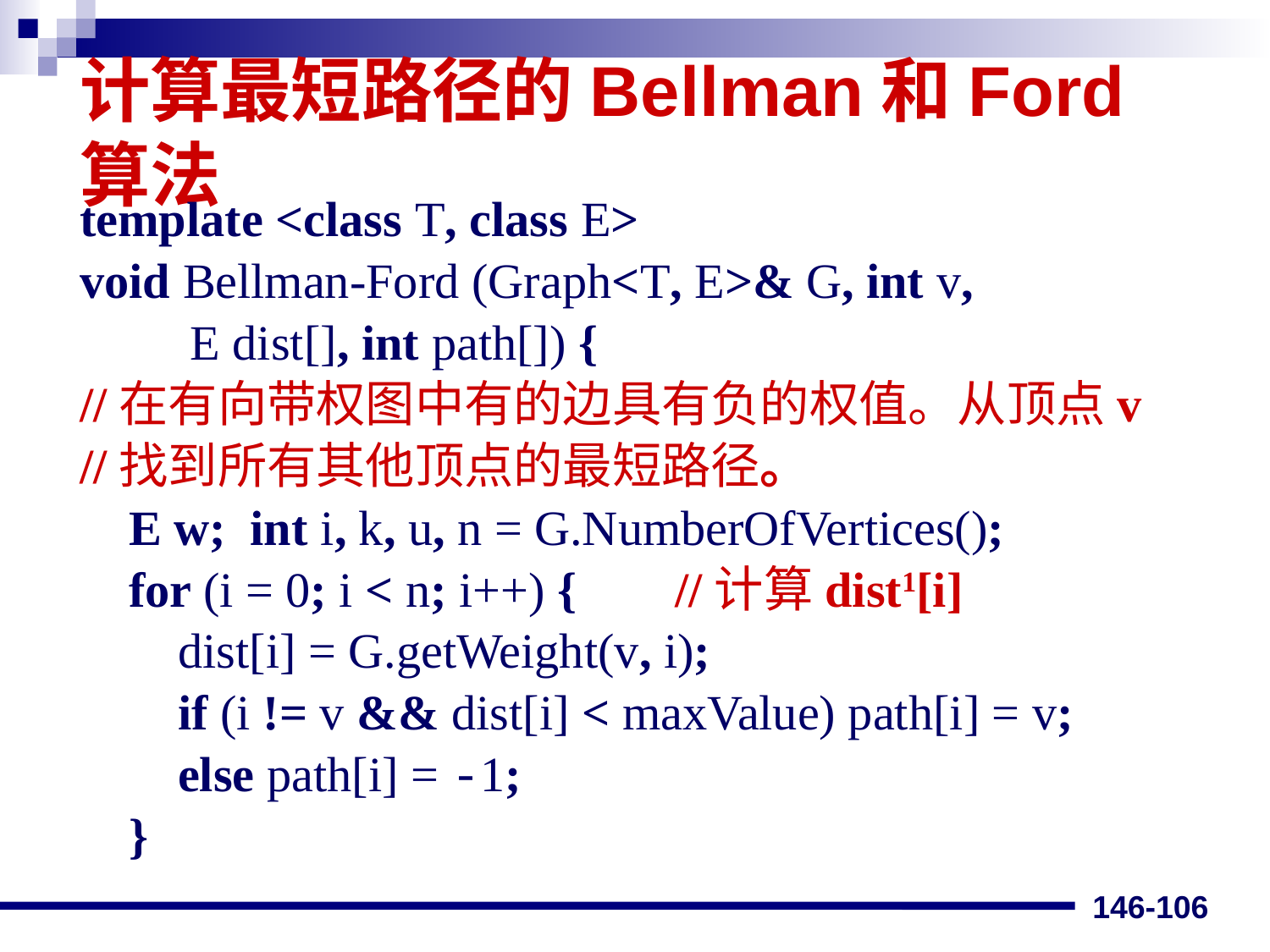

# 计算最短路径的Bellman和Ford算法
template <class T, class E>
void Bellman-Ford (Graph<T, E>& G, int v,
         E dist[], int path[]) {
//在有向带权图中有的边具有负的权值。从顶点v
//找到所有其他顶点的最短路径。
    E w;  int i, k, u, n = G.NumberOfVertices();
    for (i = 0; i < n; i++) {        //计算dist1[i]
        dist[i] = G.getWeight(v, i);
        if (i != v && dist[i] < maxValue) path[i] = v;
        else path[i] = -1;
    }
146-106